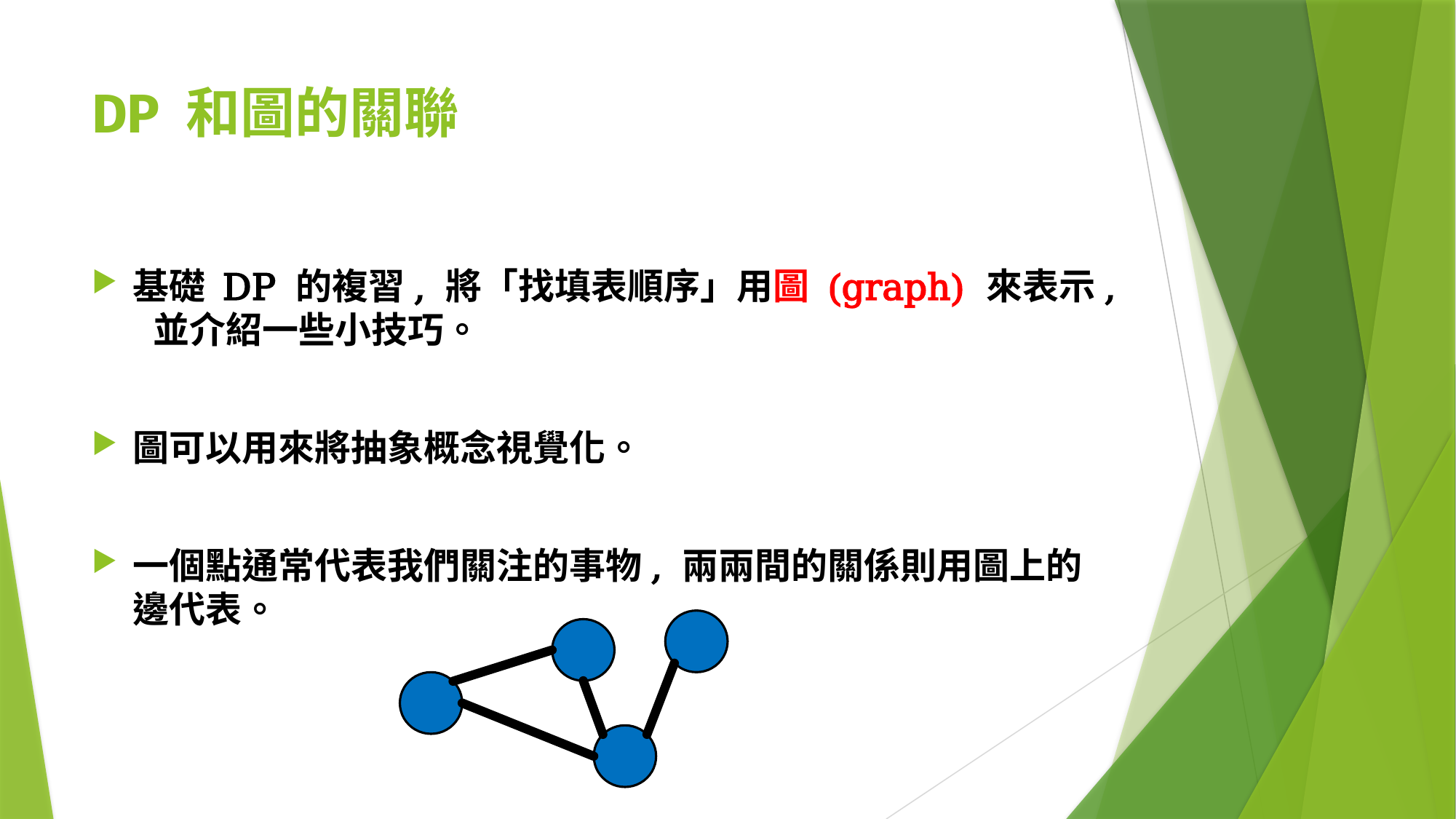

# DP 和圖的關聯
基礎 DP 的複習, 將「找填表順序」用圖 (graph) 來表示, 並介紹一些小技巧。

圖可以用來將抽象概念視覺化。

一個點通常代表我們關注的事物, 兩兩間的關係則用圖上的邊代表。